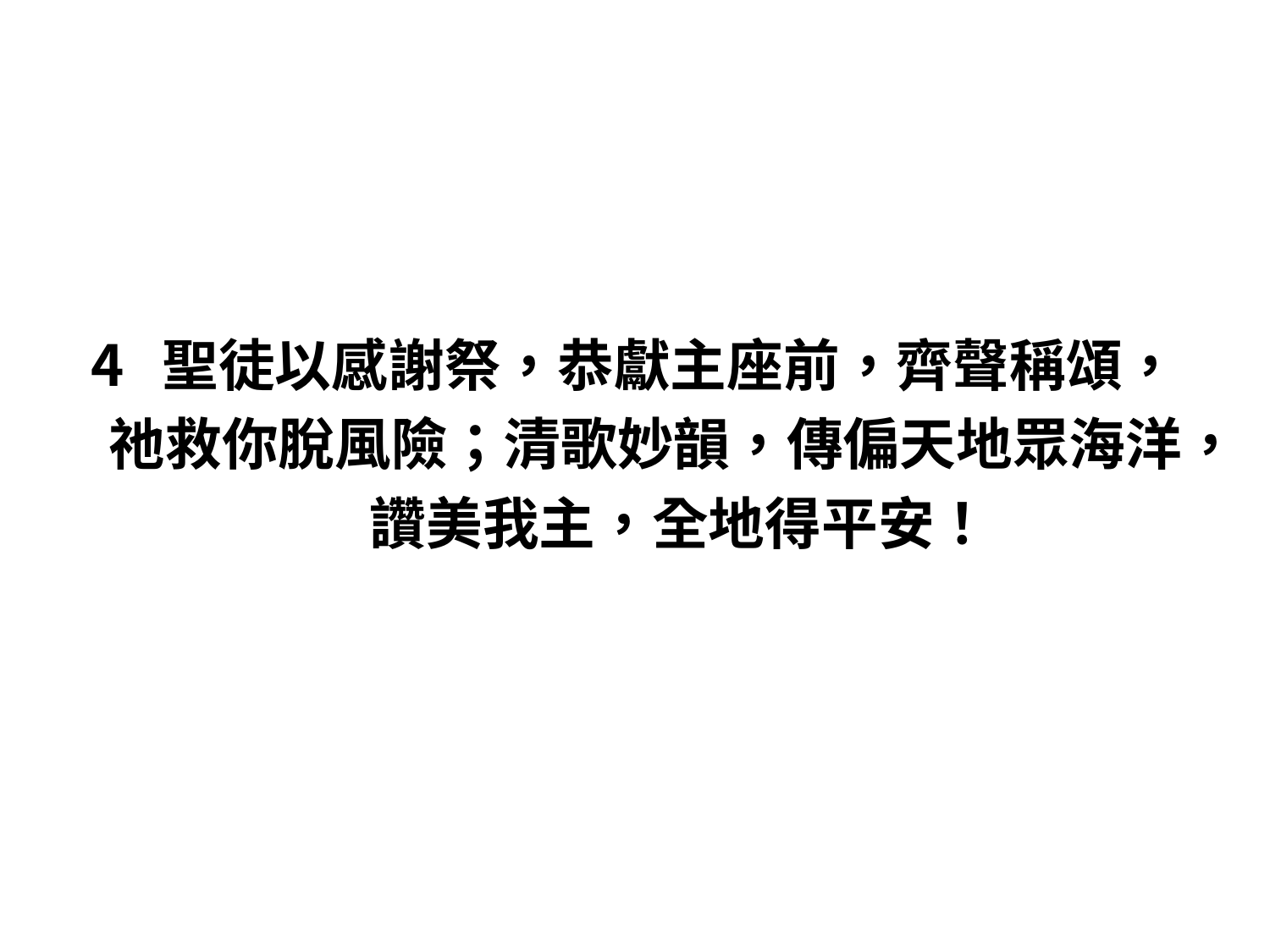

#
聖徒以感謝祭，恭獻主座前，齊聲稱頌，
      祂救你脫風險；清歌妙韻，傳偏天地眾海洋，
      讚美我主，全地得平安！